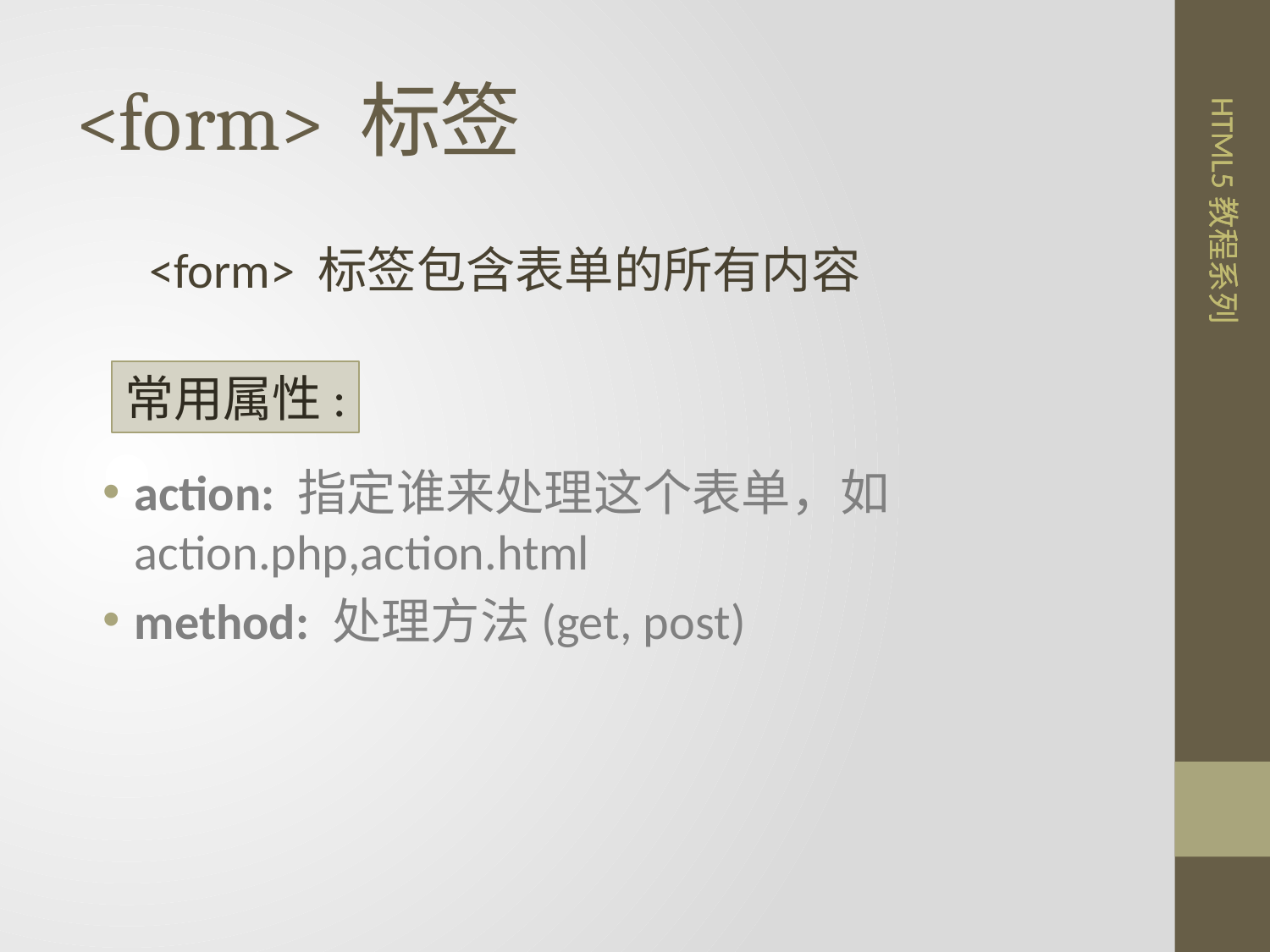

# <form> 标签
 <form> 标签包含表单的所有内容
常用属性:
action: 指定谁来处理这个表单，如action.php,action.html
method: 处理方法(get, post)